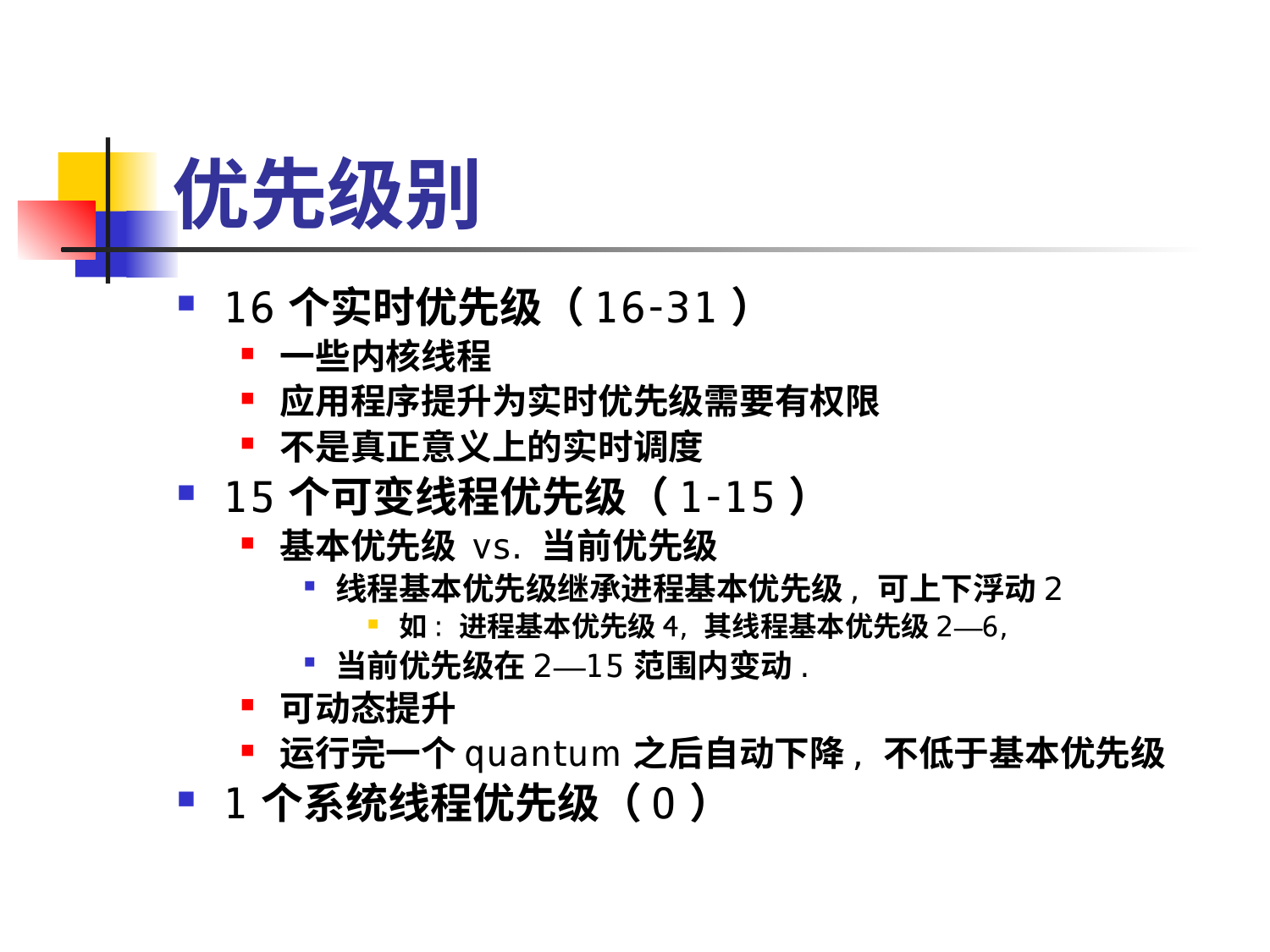

# 优先级别
16个实时优先级（16-31）
一些内核线程
应用程序提升为实时优先级需要有权限
不是真正意义上的实时调度
15个可变线程优先级（1-15）
基本优先级 vs. 当前优先级
线程基本优先级继承进程基本优先级, 可上下浮动2
如: 进程基本优先级4, 其线程基本优先级2—6,
当前优先级在2—15范围内变动.
可动态提升
运行完一个quantum之后自动下降, 不低于基本优先级
1个系统线程优先级（0）